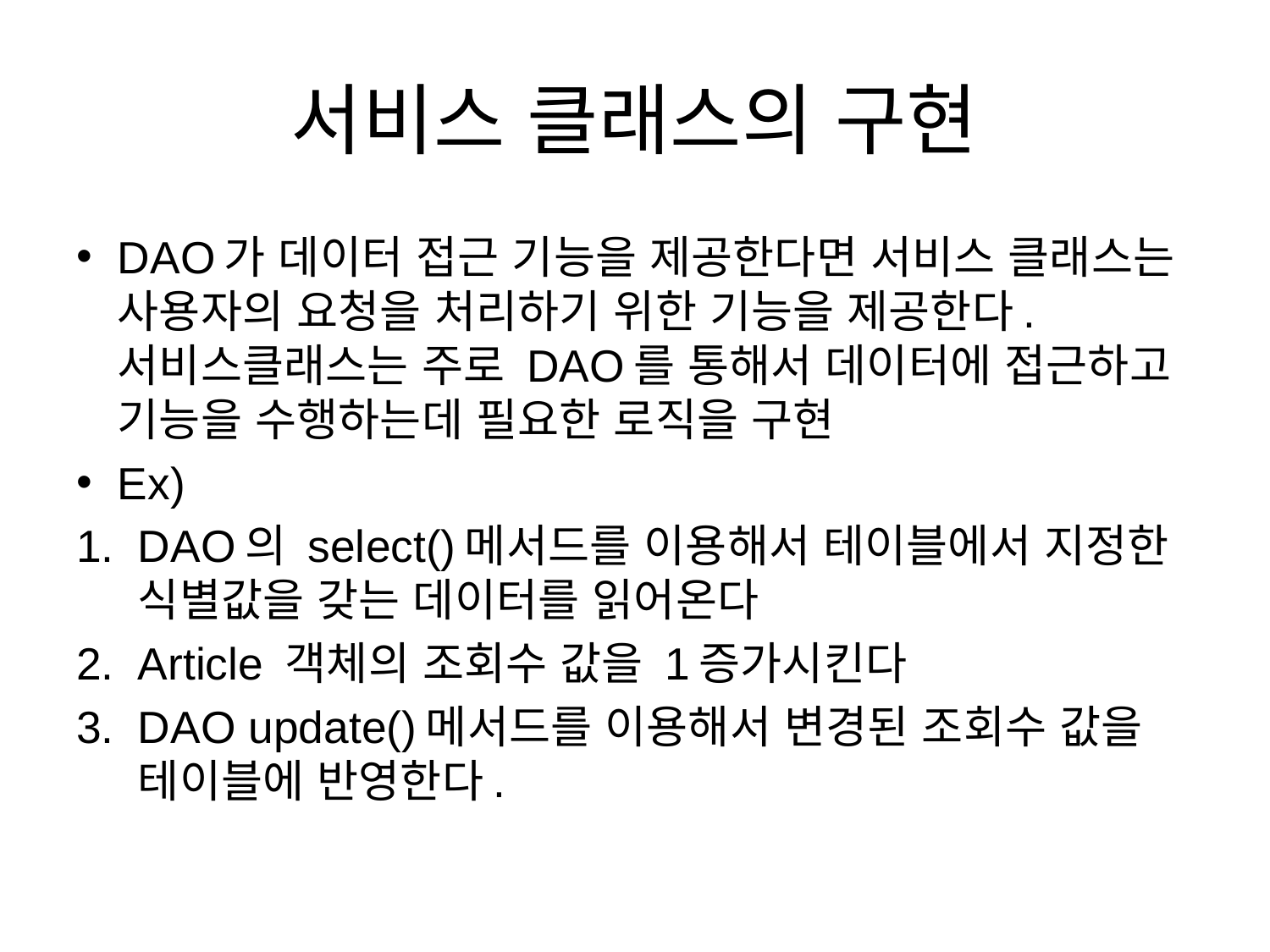

# 서비스 클래스의 구현
DAO가 데이터 접근 기능을 제공한다면 서비스 클래스는 사용자의 요청을 처리하기 위한 기능을 제공한다. 서비스클래스는 주로 DAO를 통해서 데이터에 접근하고 기능을 수행하는데 필요한 로직을 구현
Ex)
DAO의 select()메서드를 이용해서 테이블에서 지정한 식별값을 갖는 데이터를 읽어온다
Article 객체의 조회수 값을 1증가시킨다
DAO update()메서드를 이용해서 변경된 조회수 값을 테이블에 반영한다.